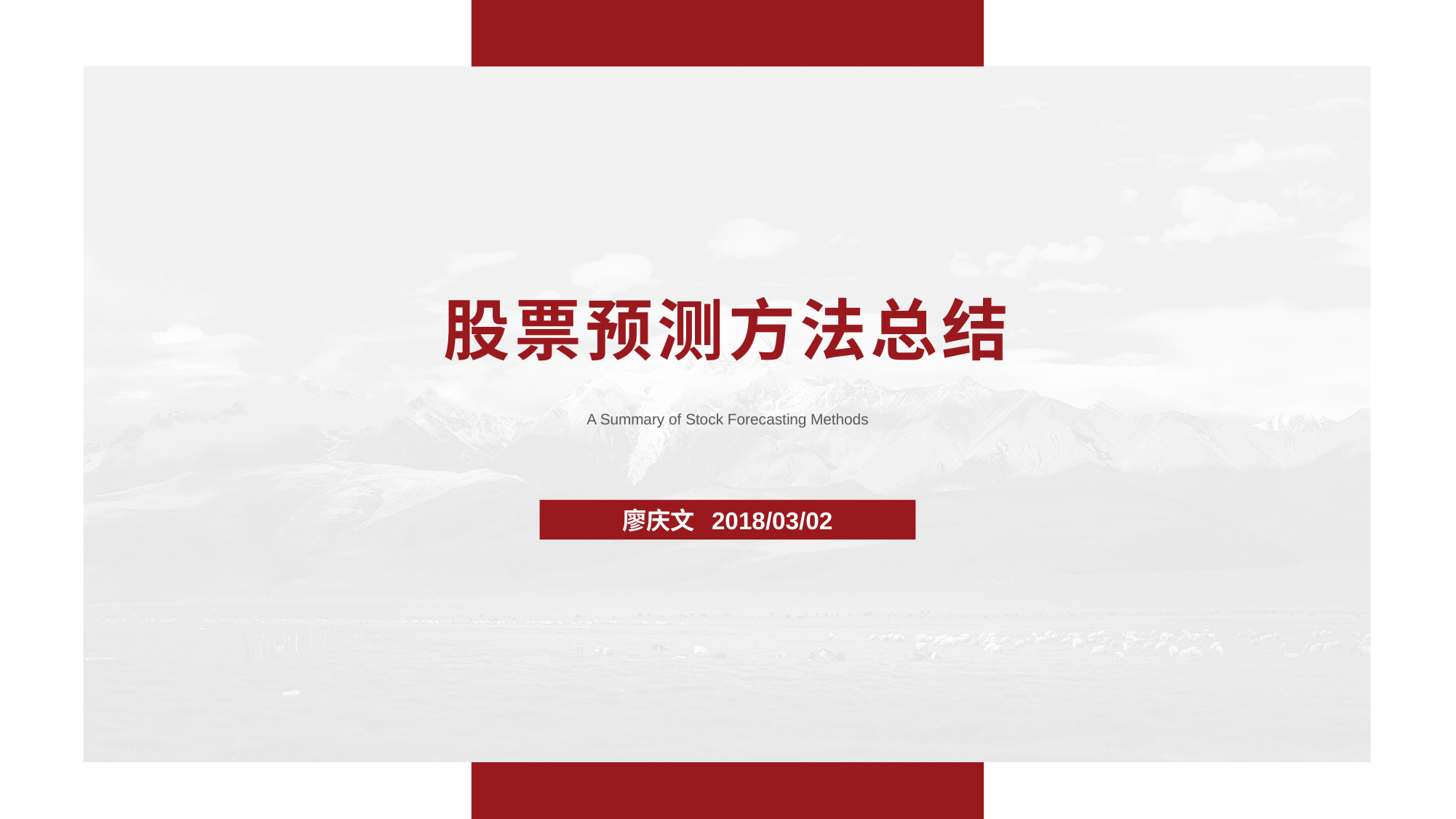

股票预测方法总结
A Summary of Stock Forecasting Methods
廖庆文  2018/03/02